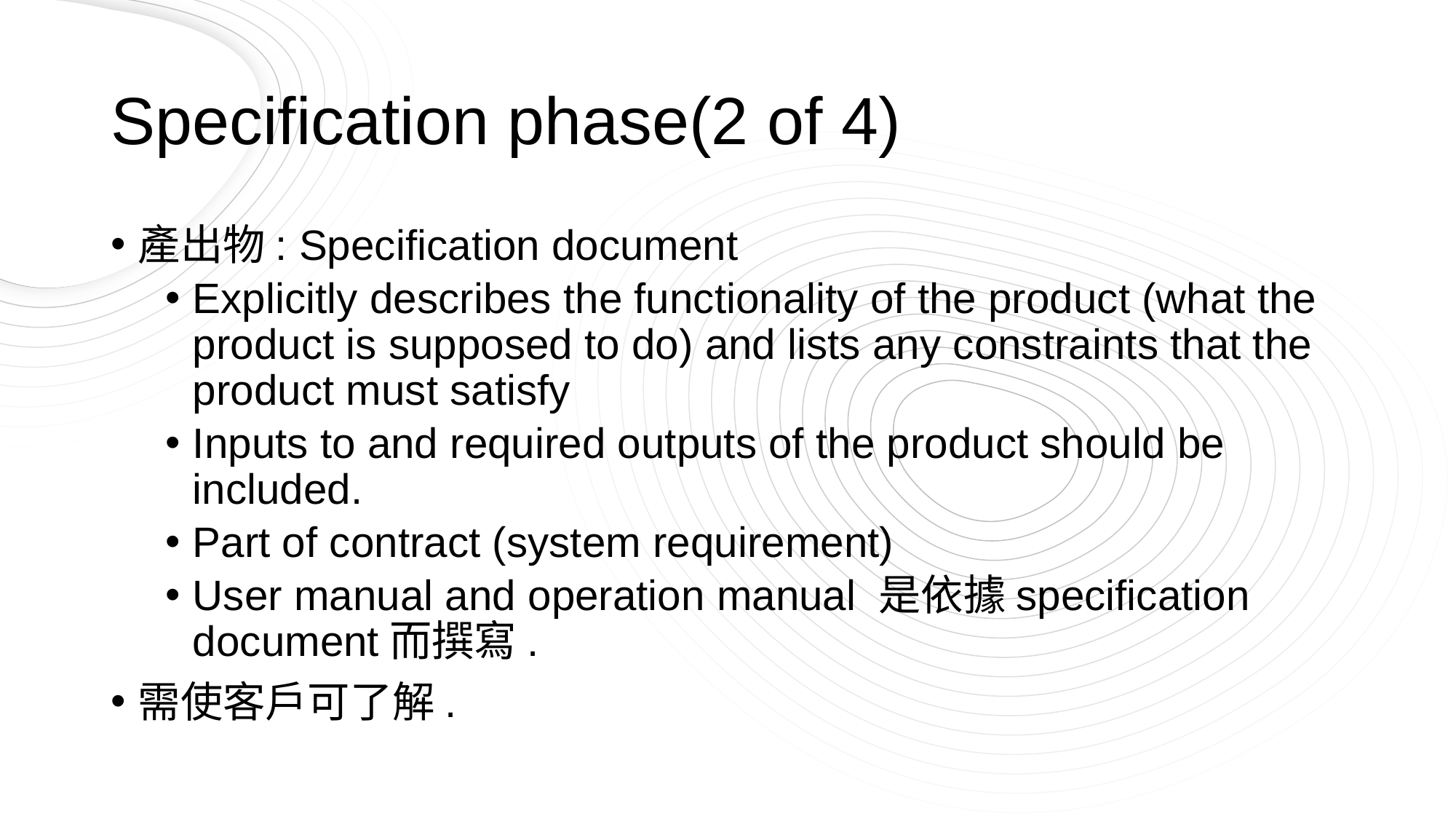

# Specification phase(2 of 4)
產出物: Specification document
Explicitly describes the functionality of the product (what the product is supposed to do) and lists any constraints that the product must satisfy
Inputs to and required outputs of the product should be included.
Part of contract (system requirement)
User manual and operation manual 是依據specification document而撰寫.
需使客戶可了解.